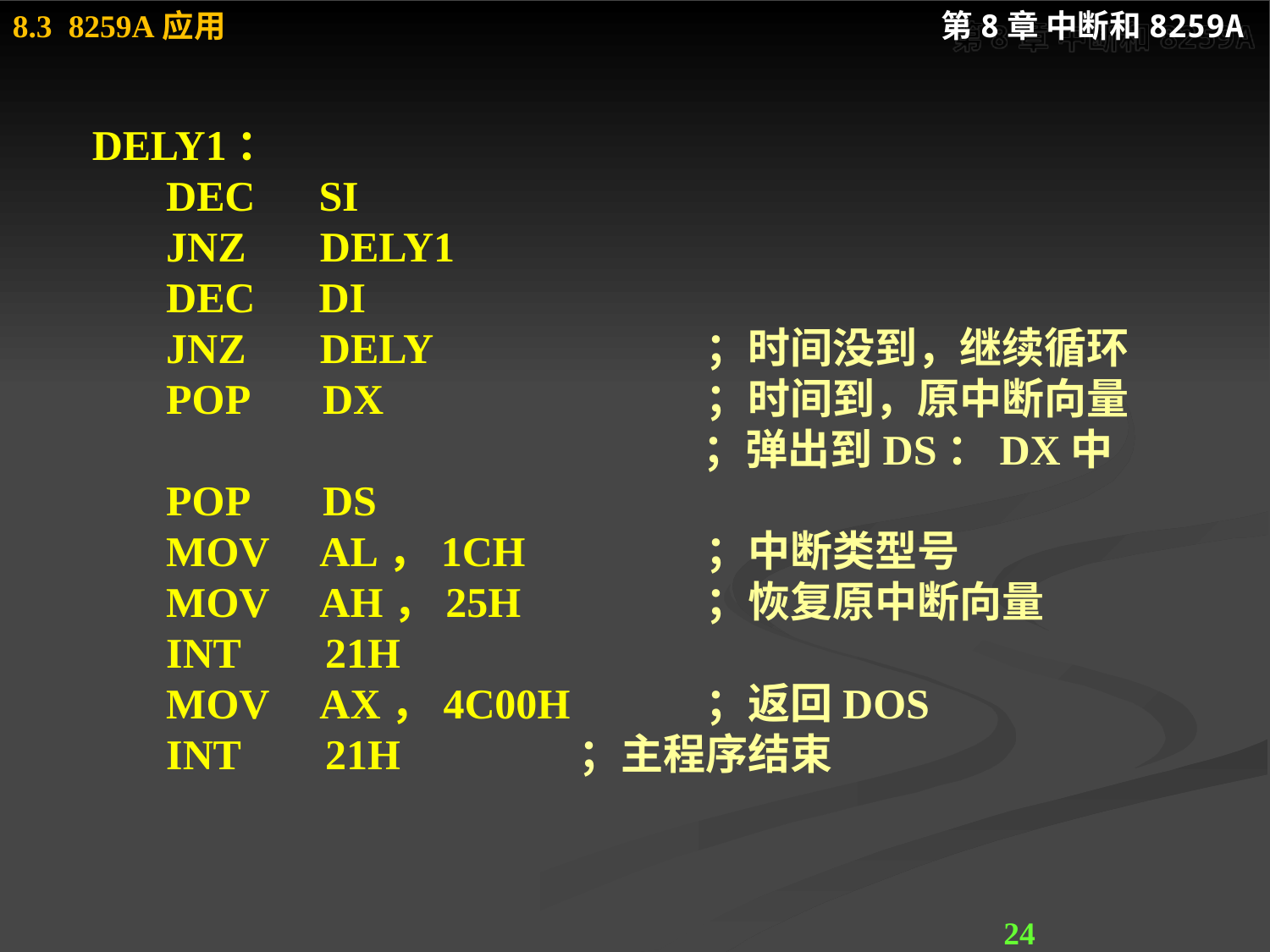

DELY1：
	DEC      SI
   	JNZ       DELY1
	DEC      DI
       JNZ       DELY             	  ；时间没到，继续循环
       POP       DX       		  ；时间到，原中断向量
					  ；弹出到DS：DX中
      	POP       DS
       MOV     AL，1CH       	  ；中断类型号
      	MOV     AH，25H        	  ；恢复原中断向量
      	INT        21H
      	MOV     AX，4C00H    	  ；返回DOS
      	INT        21H		  ；主程序结束